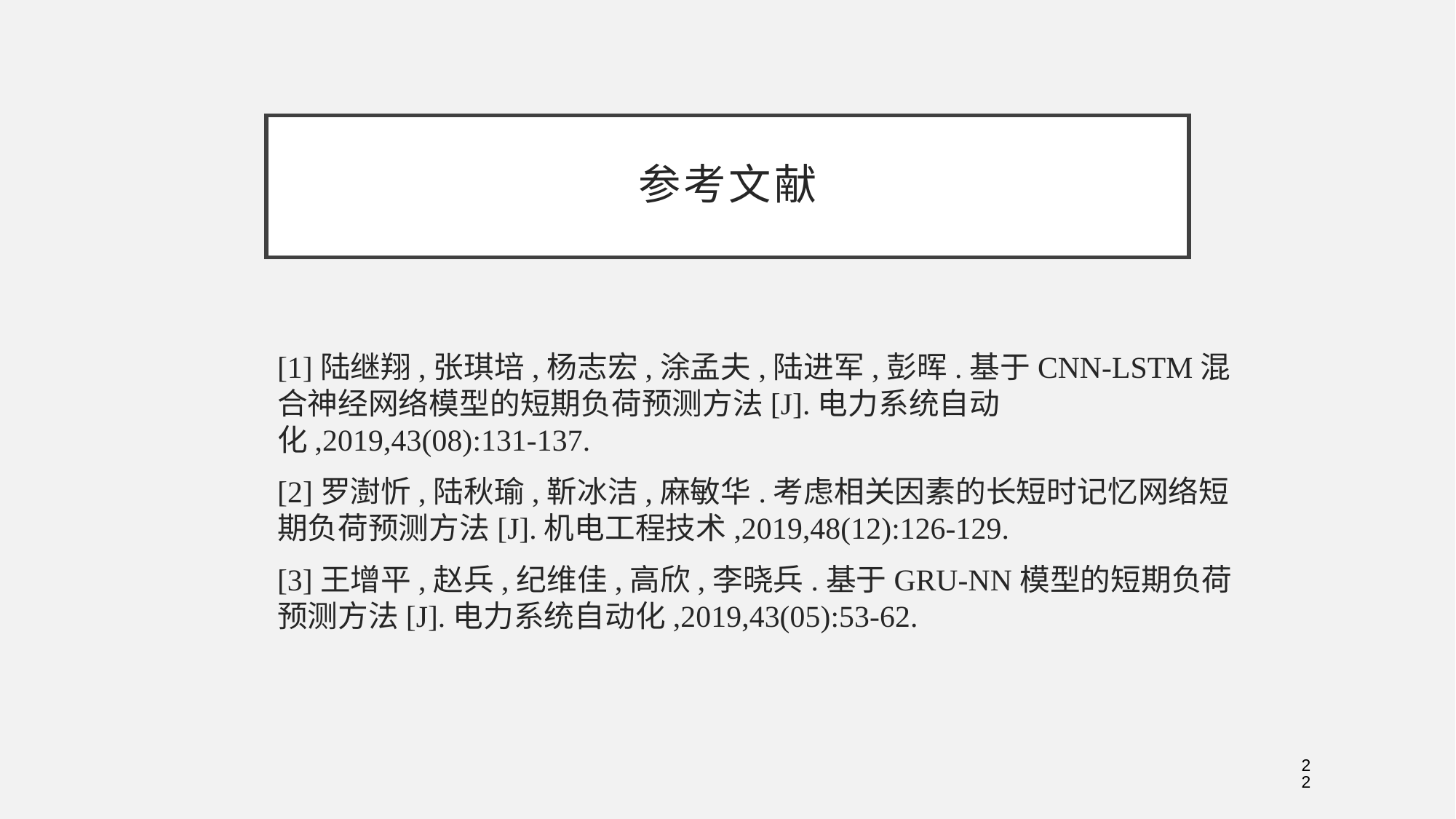

# 参考文献
[1]陆继翔,张琪培,杨志宏,涂孟夫,陆进军,彭晖.基于CNN-LSTM混合神经网络模型的短期负荷预测方法[J].电力系统自动化,2019,43(08):131-137.
[2]罗澍忻,陆秋瑜,靳冰洁,麻敏华.考虑相关因素的长短时记忆网络短期负荷预测方法[J].机电工程技术,2019,48(12):126-129.
[3]王增平,赵兵,纪维佳,高欣,李晓兵.基于GRU-NN模型的短期负荷预测方法[J].电力系统自动化,2019,43(05):53-62.
22